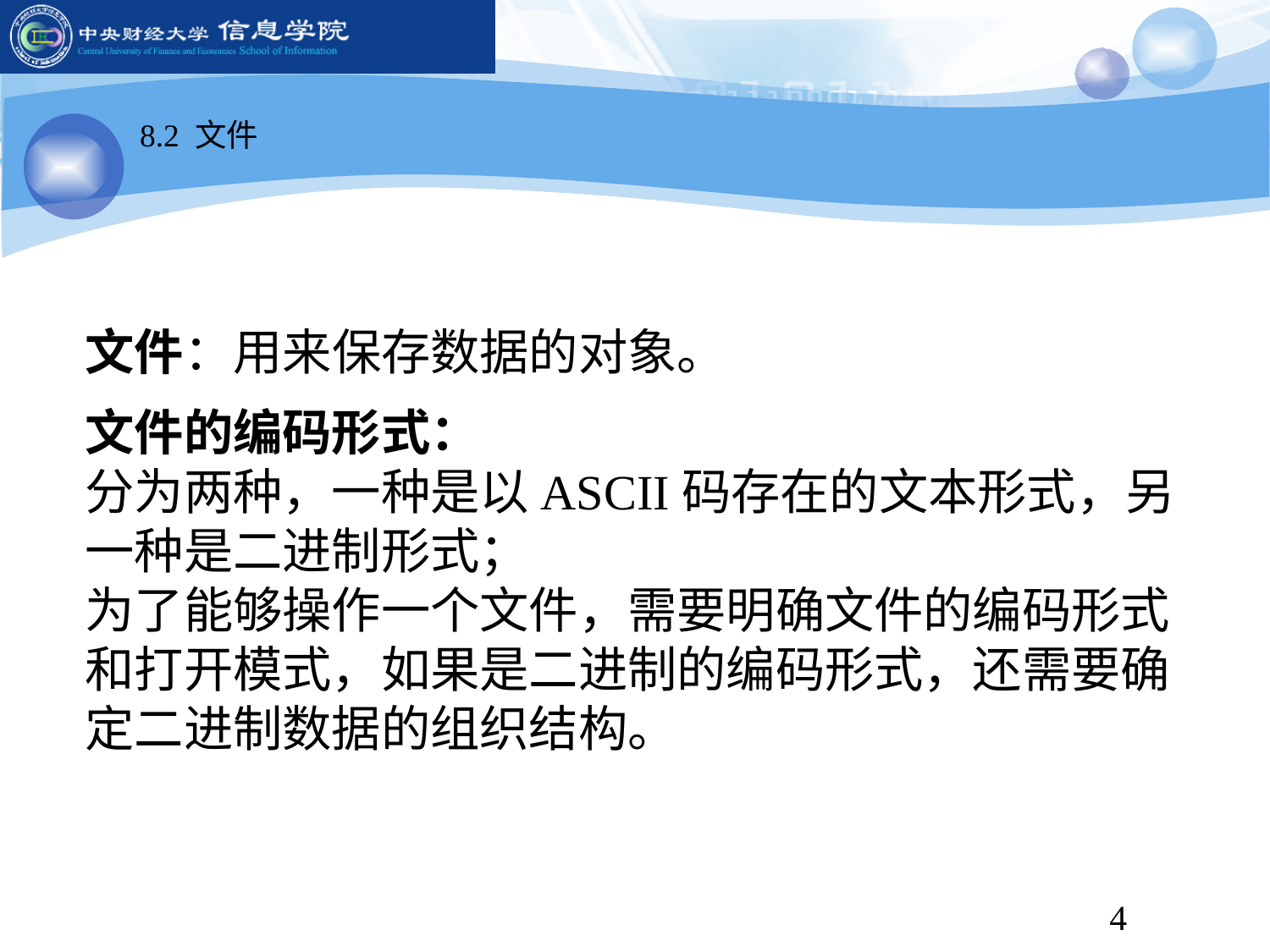

8.2 文件
文件：用来保存数据的对象。

文件的编码形式：
分为两种，一种是以ASCII码存在的文本形式，另一种是二进制形式；
为了能够操作一个文件，需要明确文件的编码形式和打开模式，如果是二进制的编码形式，还需要确定二进制数据的组织结构。